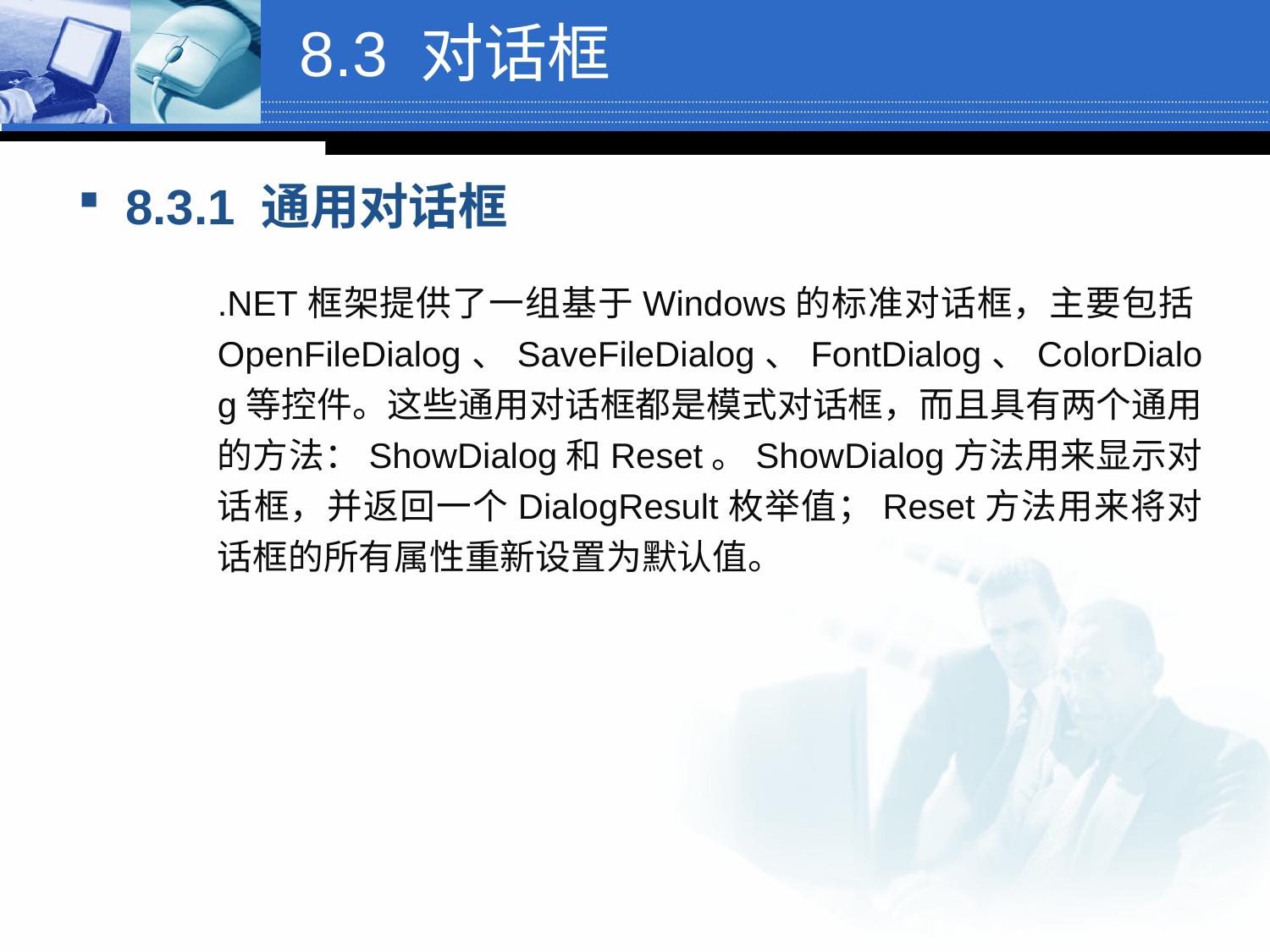

# 8.3 对话框
8.3.1 通用对话框
.NET框架提供了一组基于Windows的标准对话框，主要包括OpenFileDialog、SaveFileDialog、FontDialog、ColorDialog等控件。这些通用对话框都是模式对话框，而且具有两个通用的方法：ShowDialog和Reset。ShowDialog方法用来显示对话框，并返回一个DialogResult枚举值；Reset方法用来将对话框的所有属性重新设置为默认值。